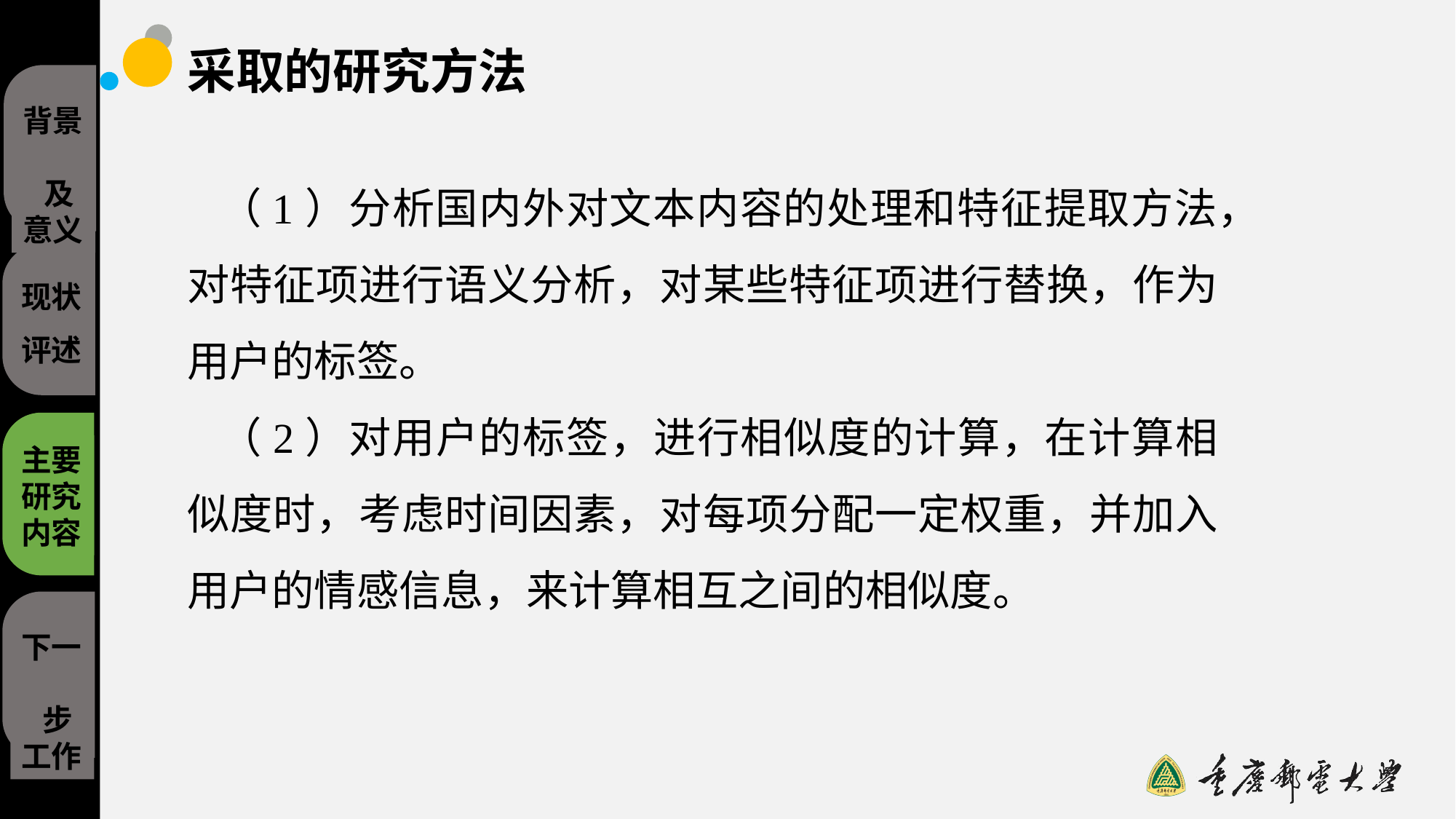

# 采取的研究方法
（1）分析国内外对文本内容的处理和特征提取方法，对特征项进行语义分析，对某些特征项进行替换，作为用户的标签。
（2）对用户的标签，进行相似度的计算，在计算相似度时，考虑时间因素，对每项分配一定权重，并加入用户的情感信息，来计算相互之间的相似度。